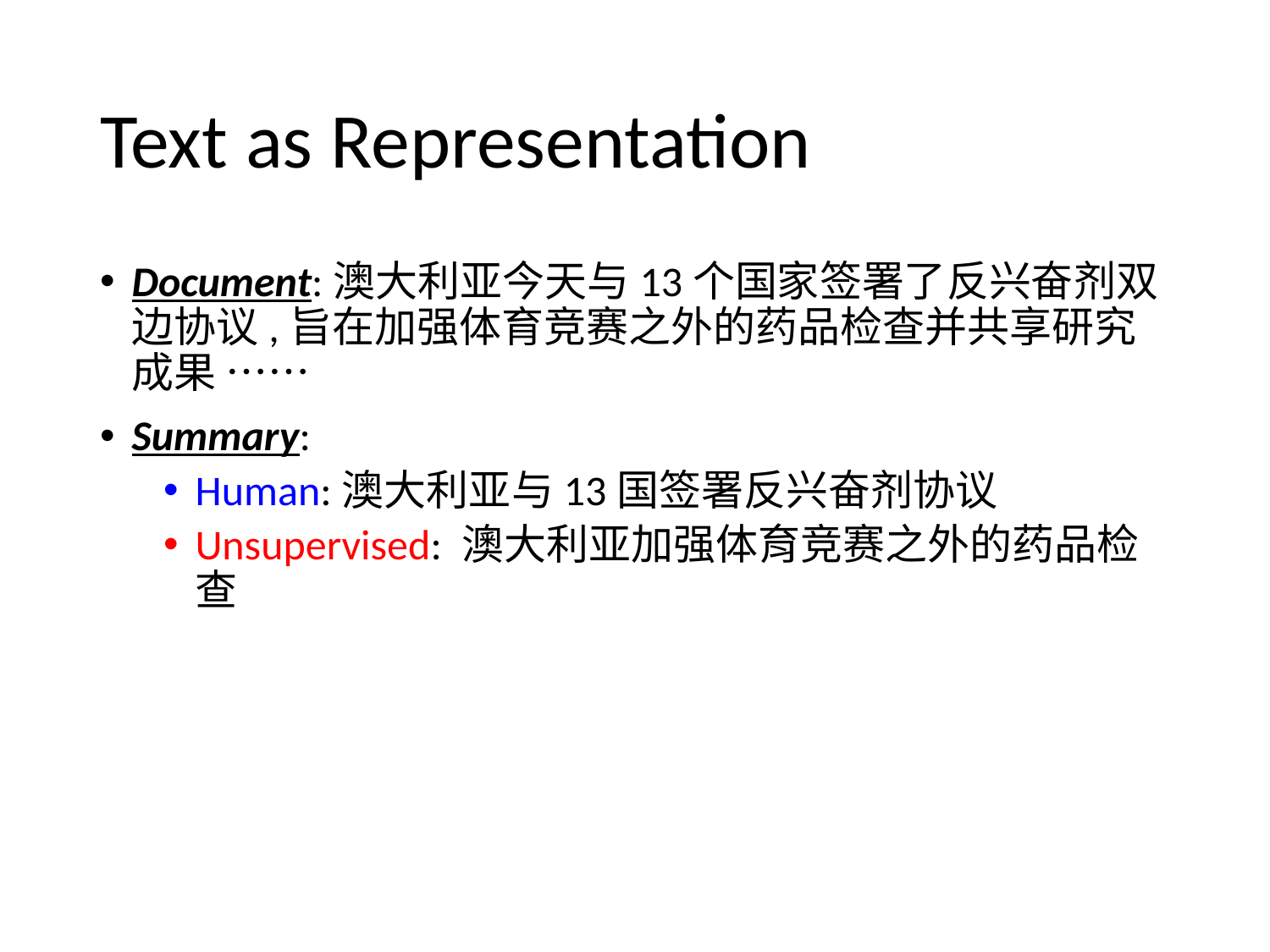

# Text as Representation
Document:澳大利亚今天与13个国家签署了反兴奋剂双边协议,旨在加强体育竞赛之外的药品检查并共享研究成果 ……
Summary:
Human:澳大利亚与13国签署反兴奋剂协议
Unsupervised: 澳大利亚加强体育竞赛之外的药品检查